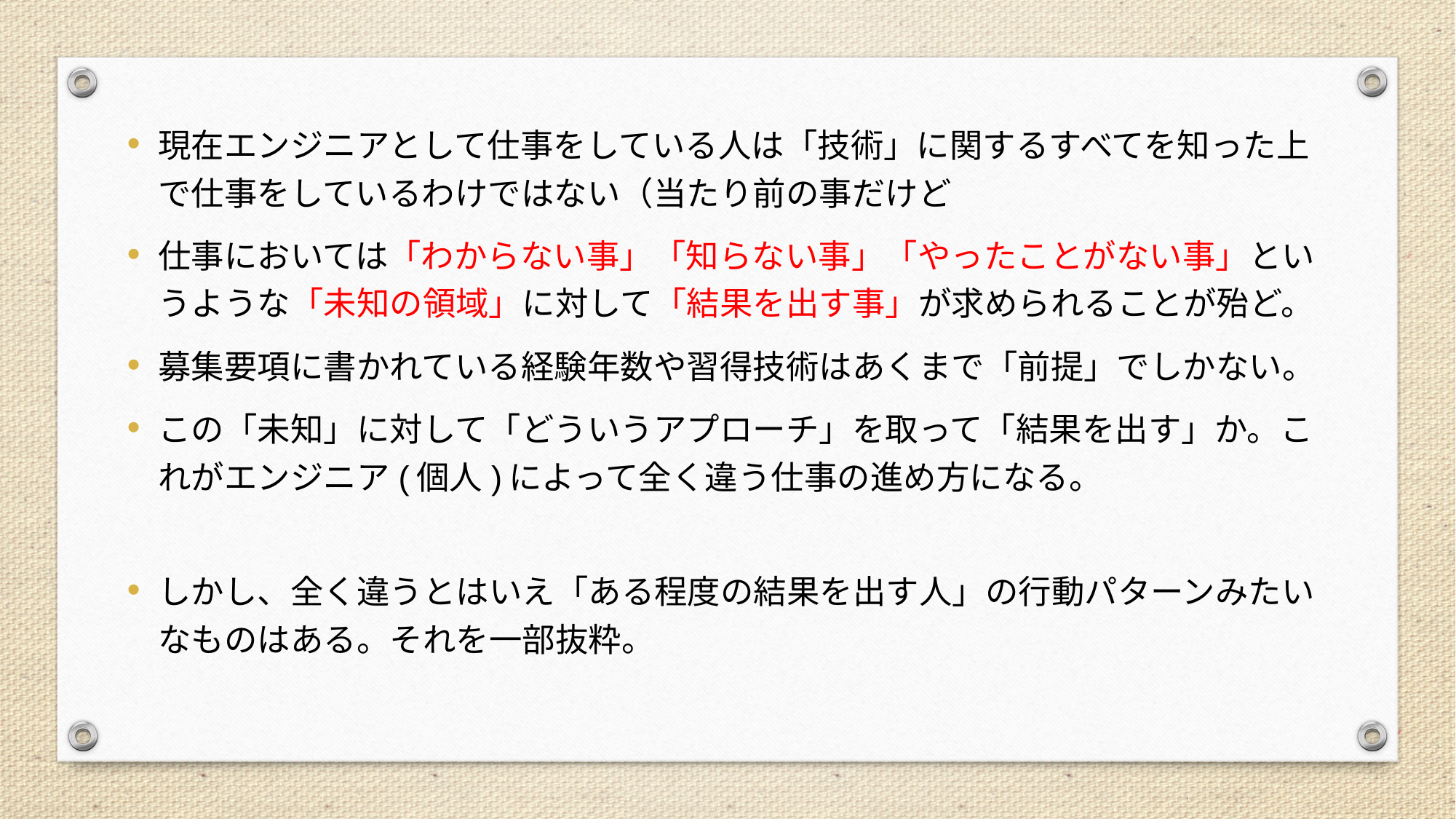

現在エンジニアとして仕事をしている人は「技術」に関するすべてを知った上で仕事をしているわけではない（当たり前の事だけど
仕事においては「わからない事」「知らない事」「やったことがない事」というような「未知の領域」に対して「結果を出す事」が求められることが殆ど。
募集要項に書かれている経験年数や習得技術はあくまで「前提」でしかない。
この「未知」に対して「どういうアプローチ」を取って「結果を出す」か。これがエンジニア(個人)によって全く違う仕事の進め方になる。

しかし、全く違うとはいえ「ある程度の結果を出す人」の行動パターンみたいなものはある。それを一部抜粋。